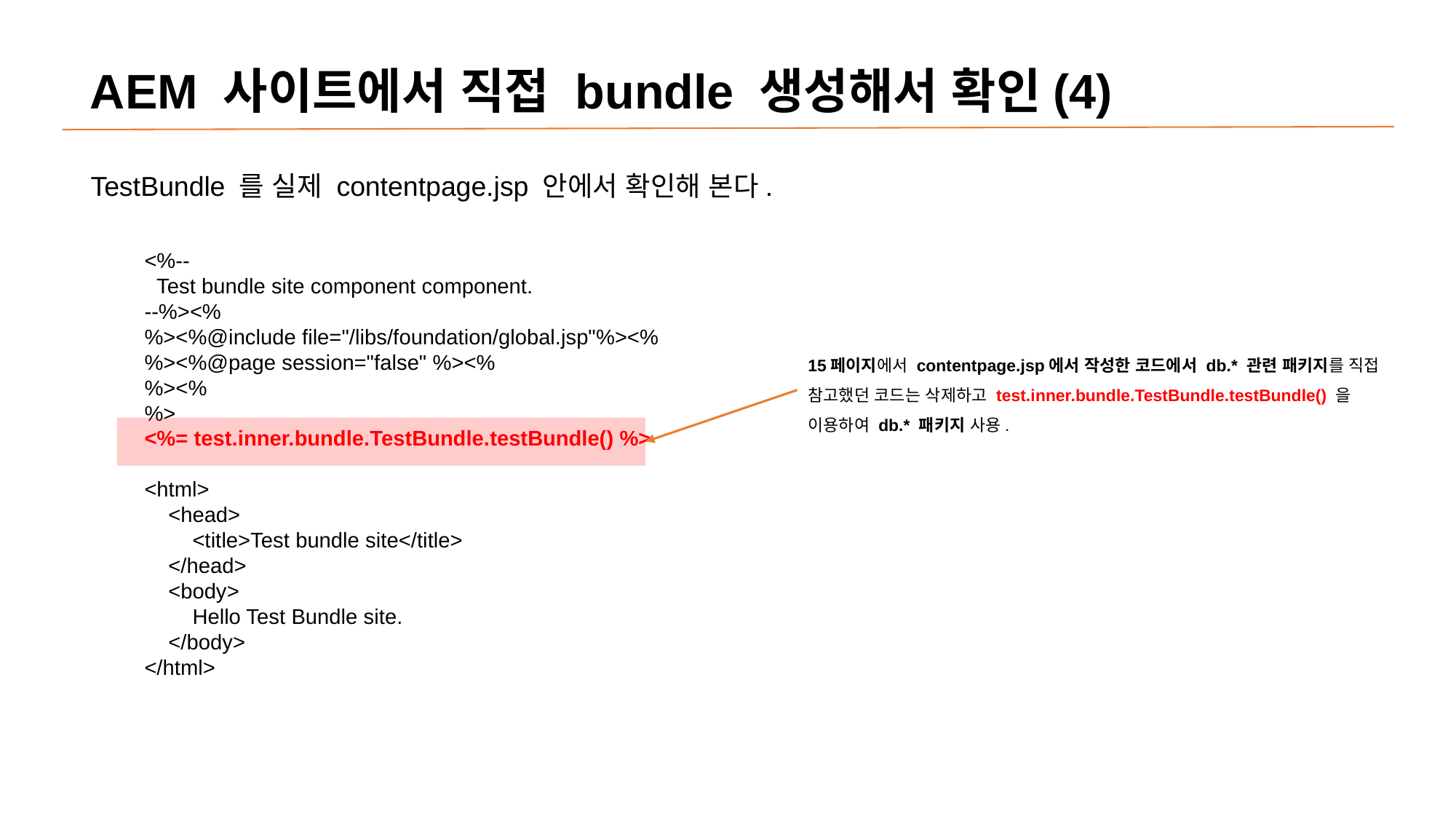

AEM 사이트에서 직접 bundle 생성해서 확인(4)
TestBundle 를 실제 contentpage.jsp 안에서 확인해 본다.
<%--
  Test bundle site component component.
--%><%
%><%@include file="/libs/foundation/global.jsp"%><%
%><%@page session="false" %><%
%><%
%>
<%= test.inner.bundle.TestBundle.testBundle() %>

<html>
    <head>
        <title>Test bundle site</title>
    </head>
    <body>
        Hello Test Bundle site.
    </body>
</html>
15페이지에서 contentpage.jsp에서 작성한 코드에서 db.* 관련 패키지를 직접 참고했던 코드는 삭제하고 test.inner.bundle.TestBundle.testBundle() 을 이용하여 db.* 패키지 사용.